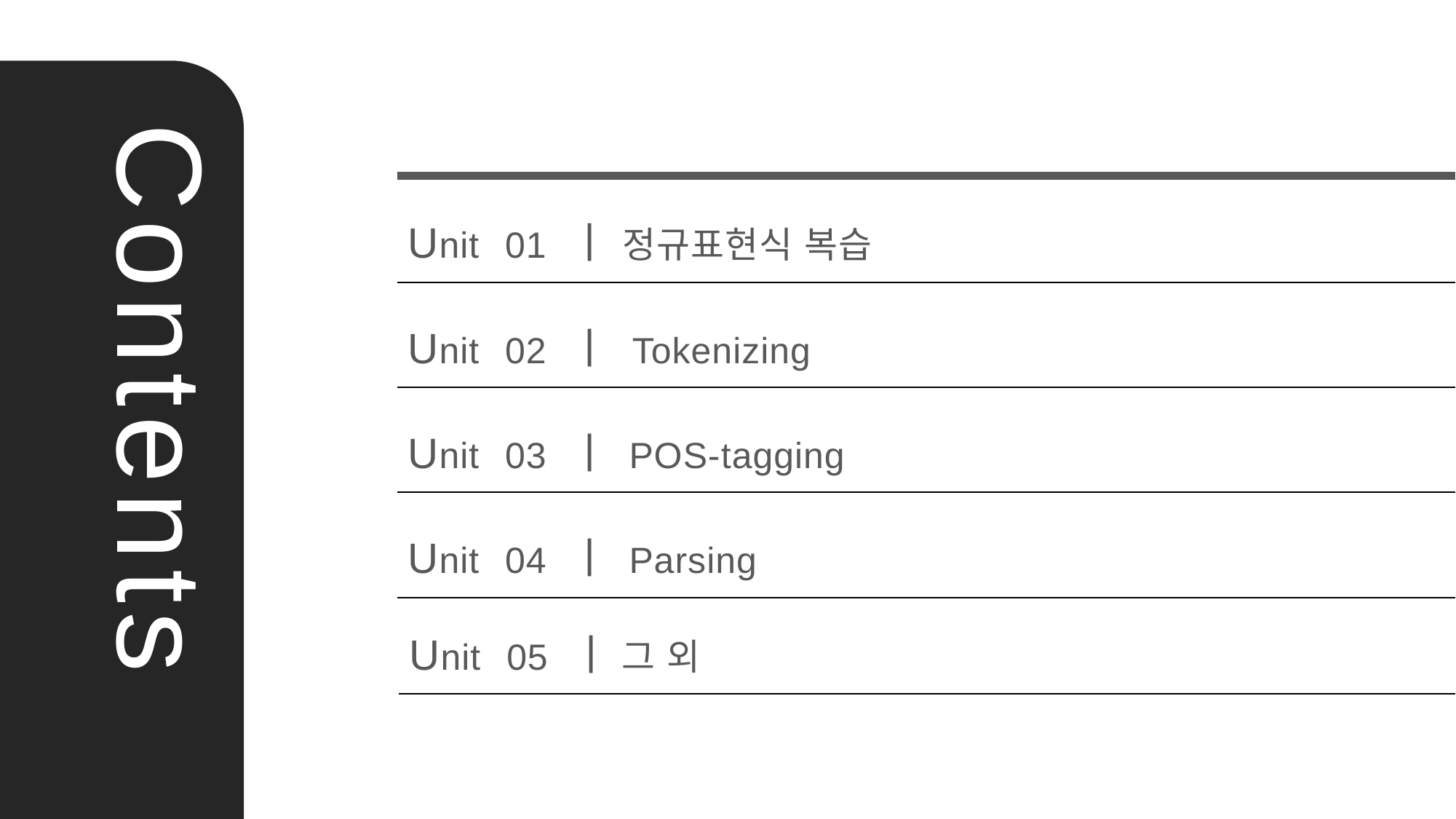

Unit  01 ㅣ 정규표현식 복습
Unit  02 ㅣ Tokenizing
Unit  03 ㅣ POS-tagging
Unit  04 ㅣ Parsing

Contents
Unit  05 ㅣ 그 외